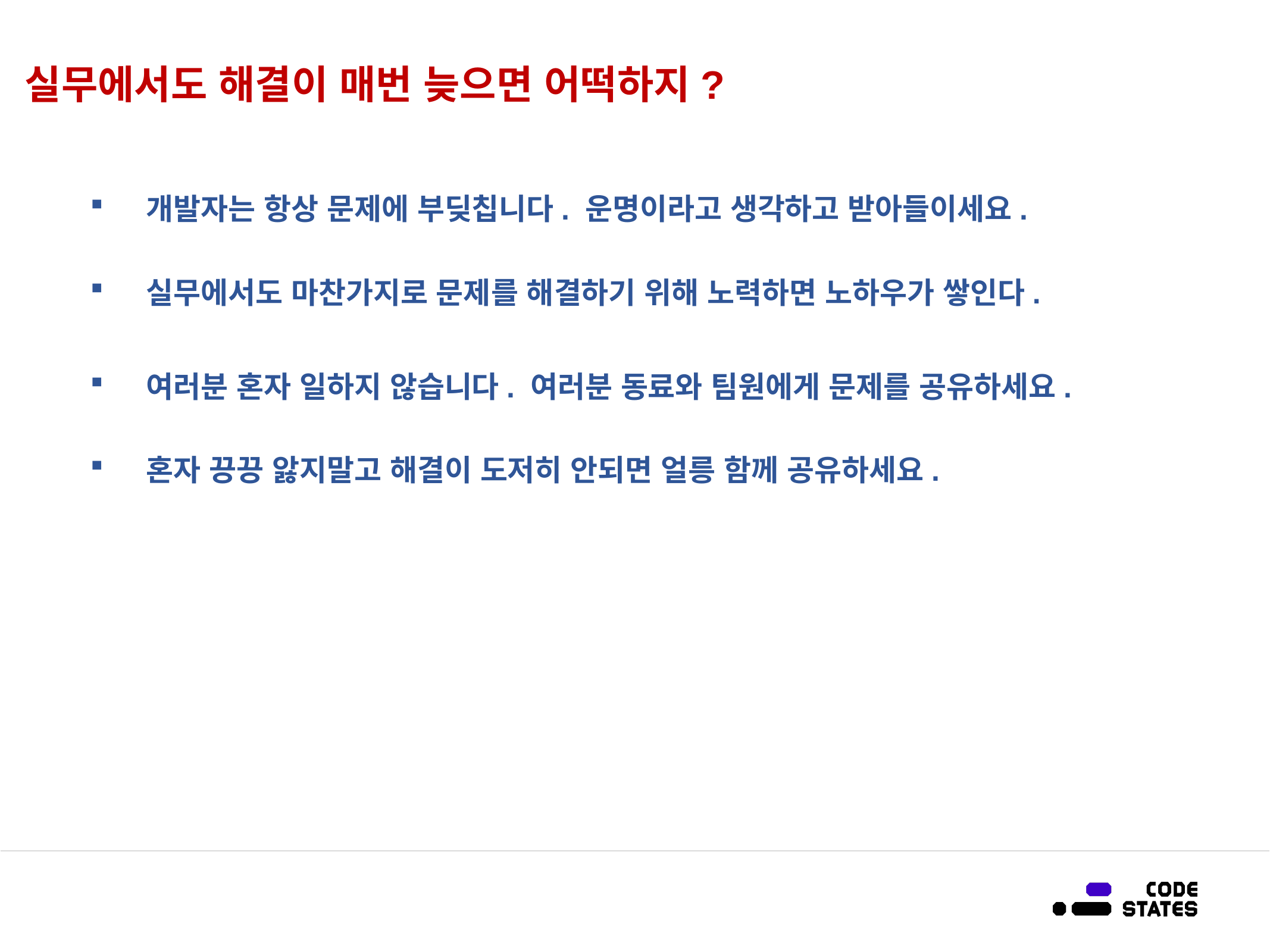

# 실무에서도 해결이 매번 늦으면 어떡하지?
개발자는 항상 문제에 부딪칩니다. 운명이라고 생각하고 받아들이세요.

실무에서도 마찬가지로 문제를 해결하기 위해 노력하면 노하우가 쌓인다.
여러분 혼자 일하지 않습니다. 여러분 동료와 팀원에게 문제를 공유하세요.
혼자 끙끙 앓지말고 해결이 도저히 안되면 얼릉 함께 공유하세요.